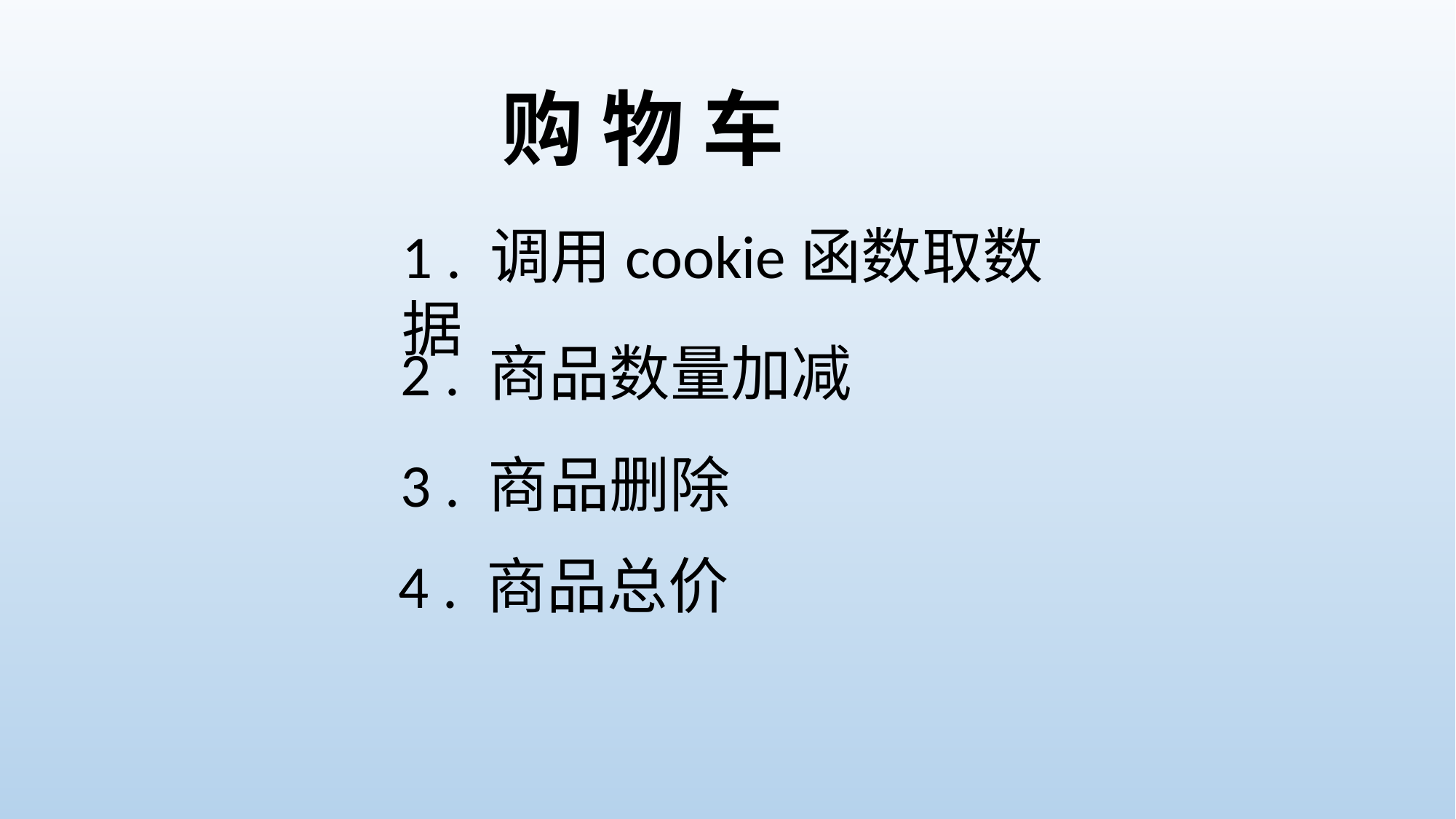

购 物 车
1 . 调用cookie函数取数据
2 . 商品数量加减
3 . 商品删除
4 . 商品总价